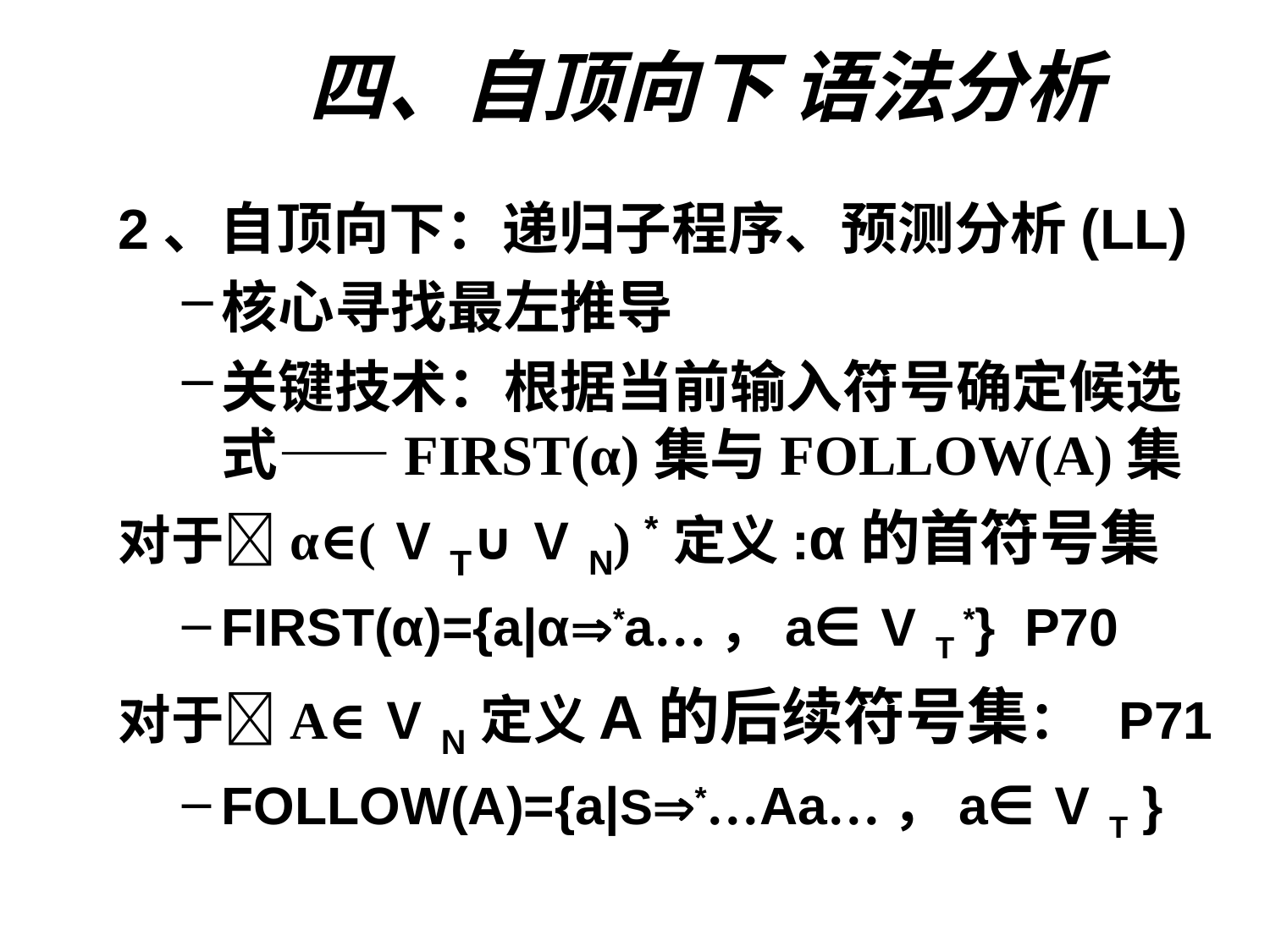

# 四、自顶向下 语法分析
2、自顶向下：递归子程序、预测分析(LL)
核心寻找最左推导
关键技术：根据当前输入符号确定候选式——FIRST(α)集与FOLLOW(A)集
对于∀α∈(ＶT∪ＶN) *定义:α的首符号集
FIRST(α)={a|α⇒*a…，a∈ＶT *}  P70
对于∀A∈ＶN定义A的后续符号集：  P71
FOLLOW(A)={a|S⇒*…Aa…，a∈ＶT }